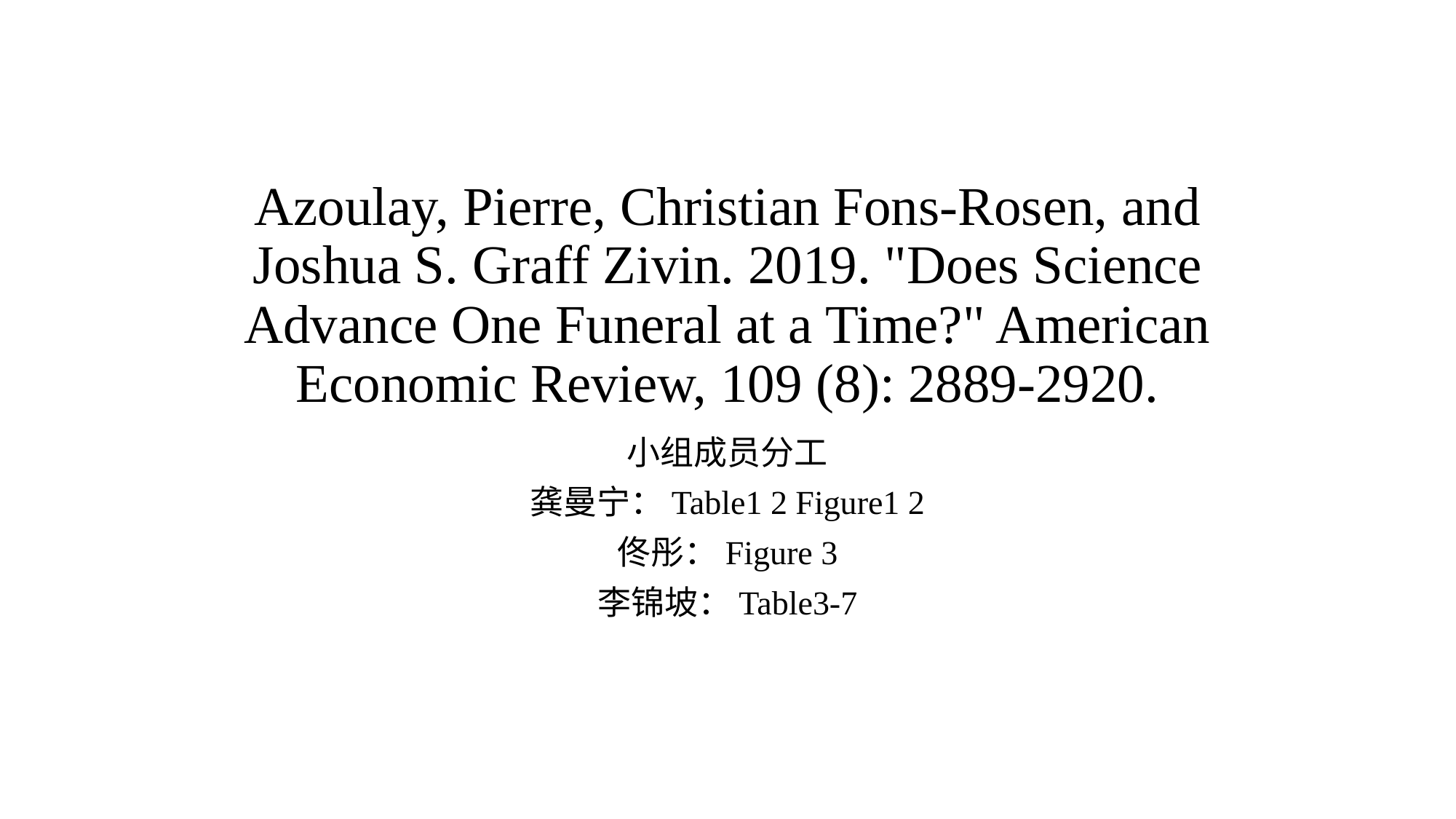

# Azoulay, Pierre, Christian Fons-Rosen, and Joshua S. Graff Zivin. 2019. "Does Science Advance One Funeral at a Time?" American Economic Review, 109 (8): 2889-2920.
小组成员分工
龚曼宁：Table1 2 Figure1 2
佟彤：Figure 3
李锦坡：Table3-7